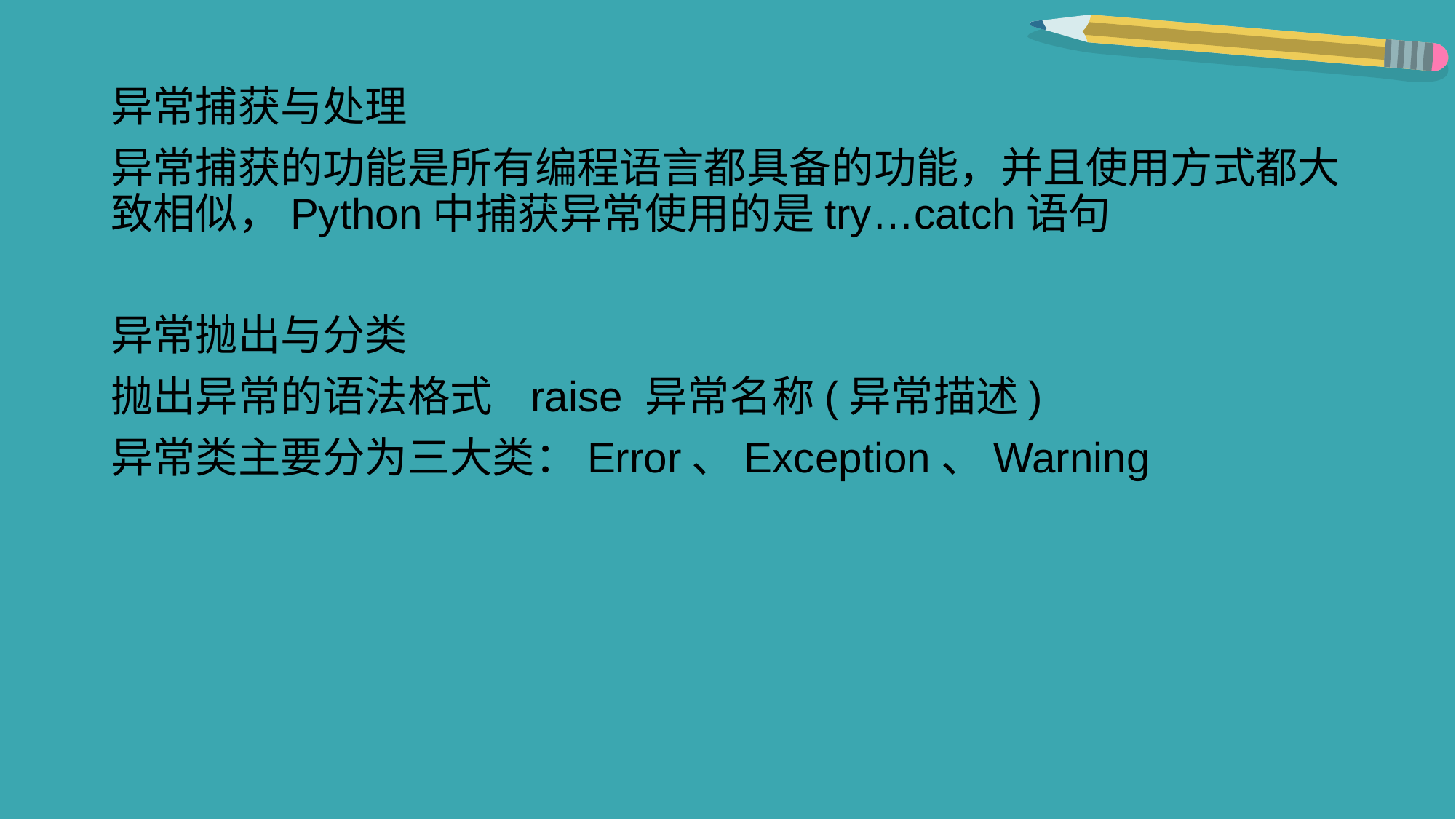

异常捕获与处理
异常捕获的功能是所有编程语言都具备的功能，并且使用方式都大致相似，Python中捕获异常使用的是try…catch语句

异常抛出与分类
抛出异常的语法格式   raise 异常名称(异常描述)
异常类主要分为三大类：Error、Exception、Warning